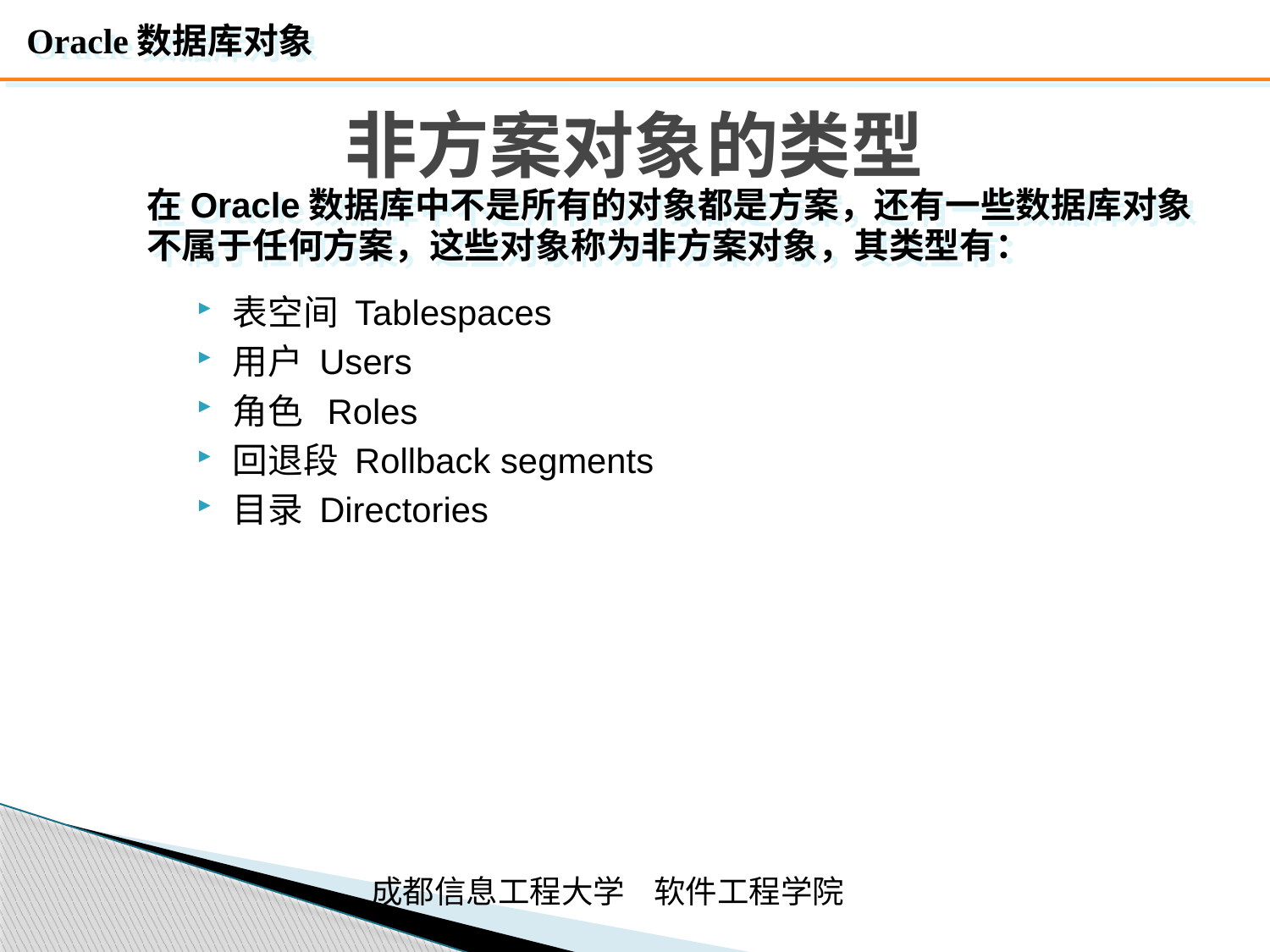

Oracle数据库对象

# 非方案对象的类型
在Oracle数据库中不是所有的对象都是方案，还有一些数据库对象不属于任何方案，这些对象称为非方案对象，其类型有：
表空间 Tablespaces
用户 Users
角色  Roles
回退段 Rollback segments
目录 Directories